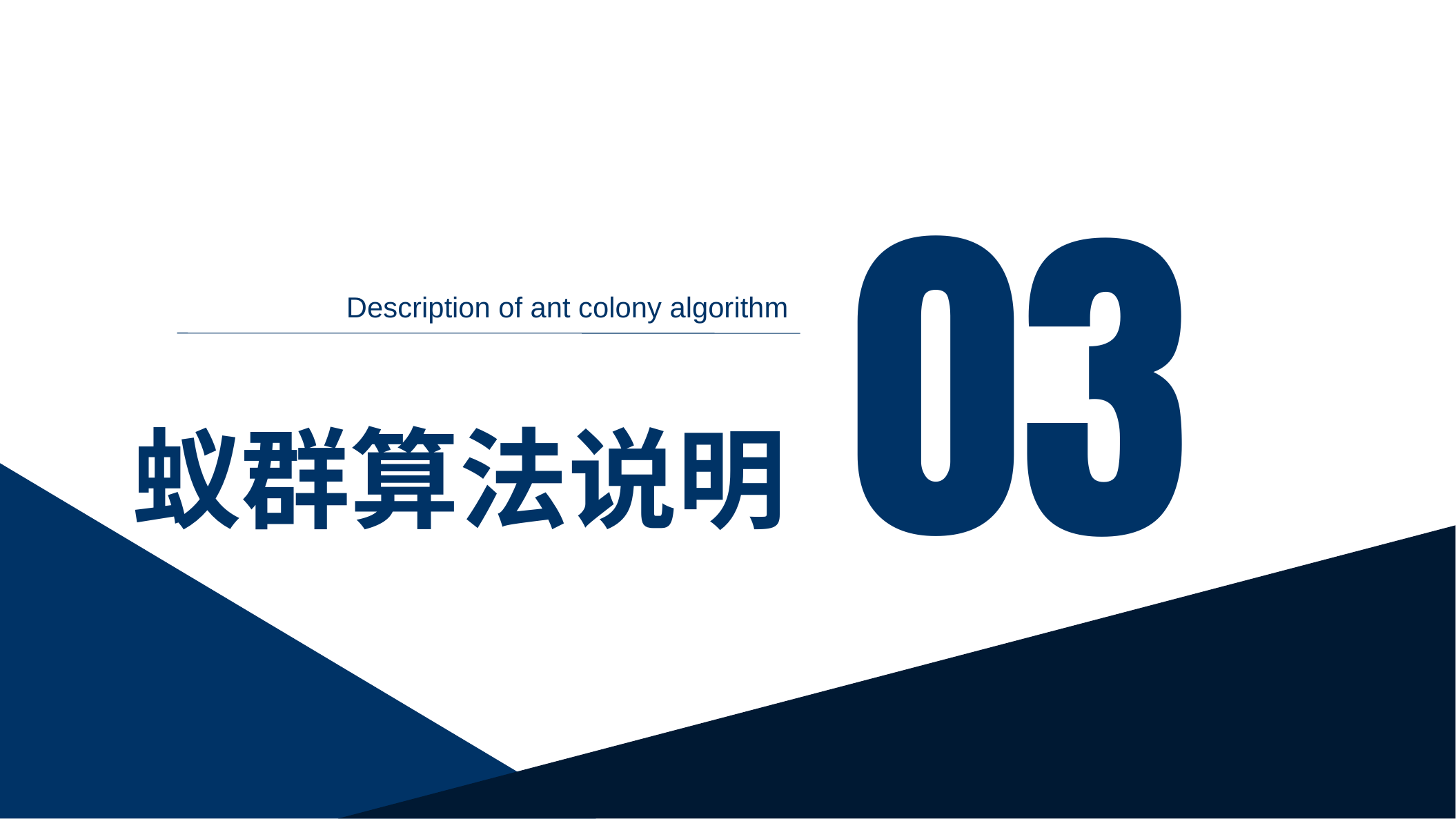

03
Description of ant colony algorithm

蚁群算法说明